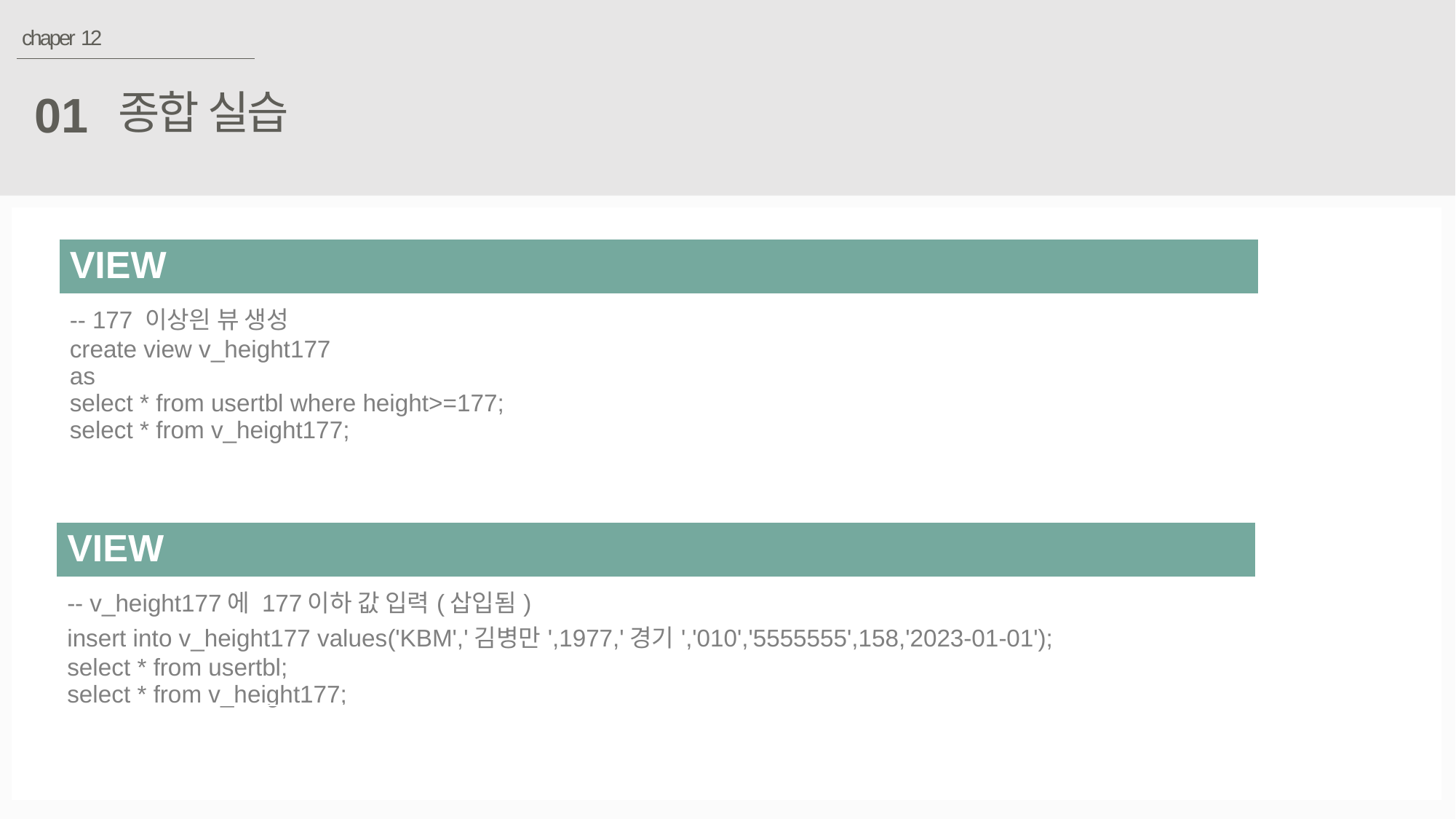

chaper  12
종합 실습
01

| VIEW |
| --- |
| -- 177 이상읜 뷰 생성 create view v\_height177 as select \* from usertbl where height>=177; select \* from v\_height177; |
| VIEW |
| --- |
| -- v\_height177에 177이하 값 입력(삽입됨) insert into v\_height177 values('KBM','김병만',1977,'경기','010','5555555',158,'2023-01-01'); select \* from usertbl; select \* from v\_height177; |